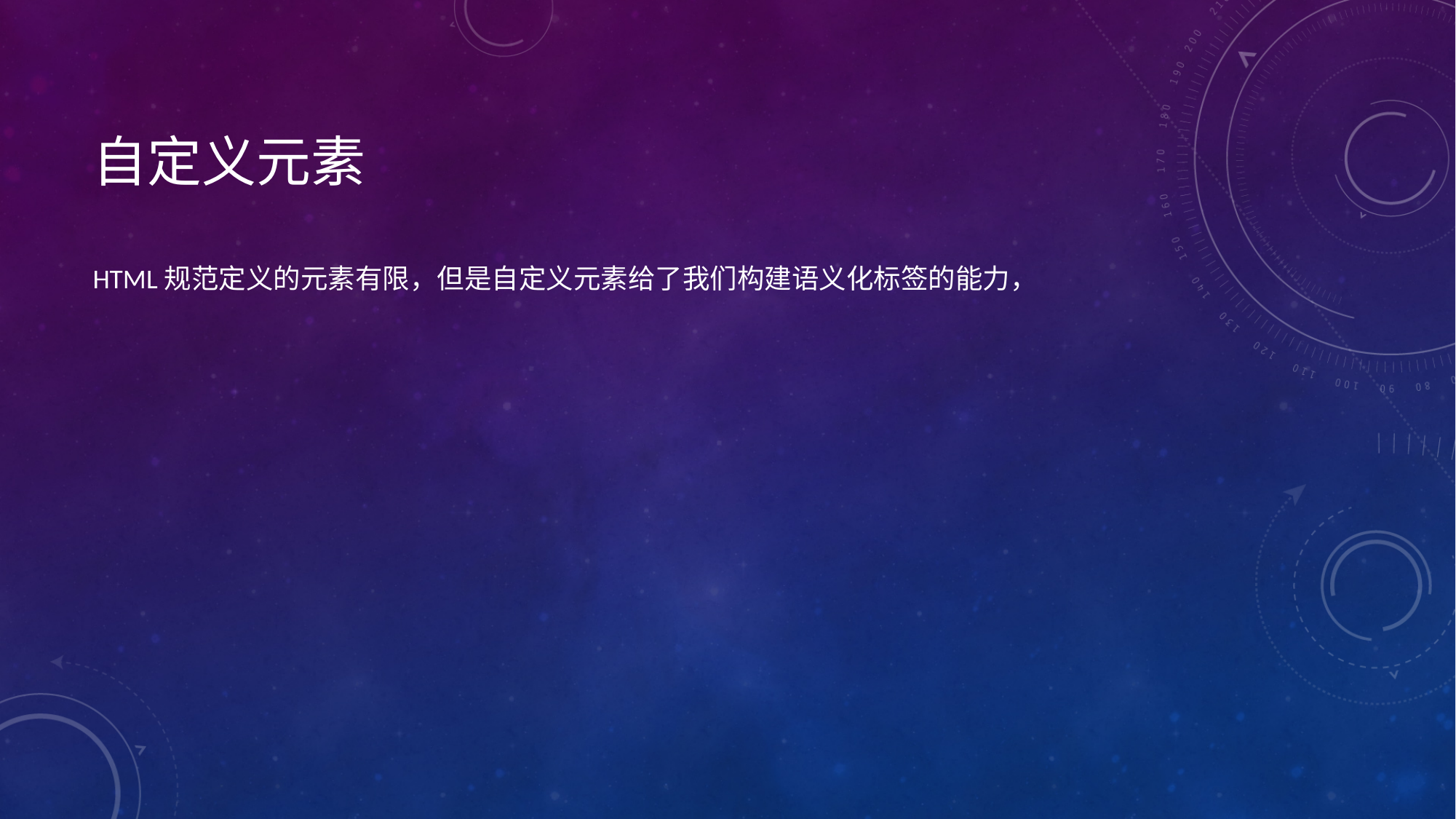

# 自定义元素
HTML规范定义的元素有限，但是自定义元素给了我们构建语义化标签的能力，